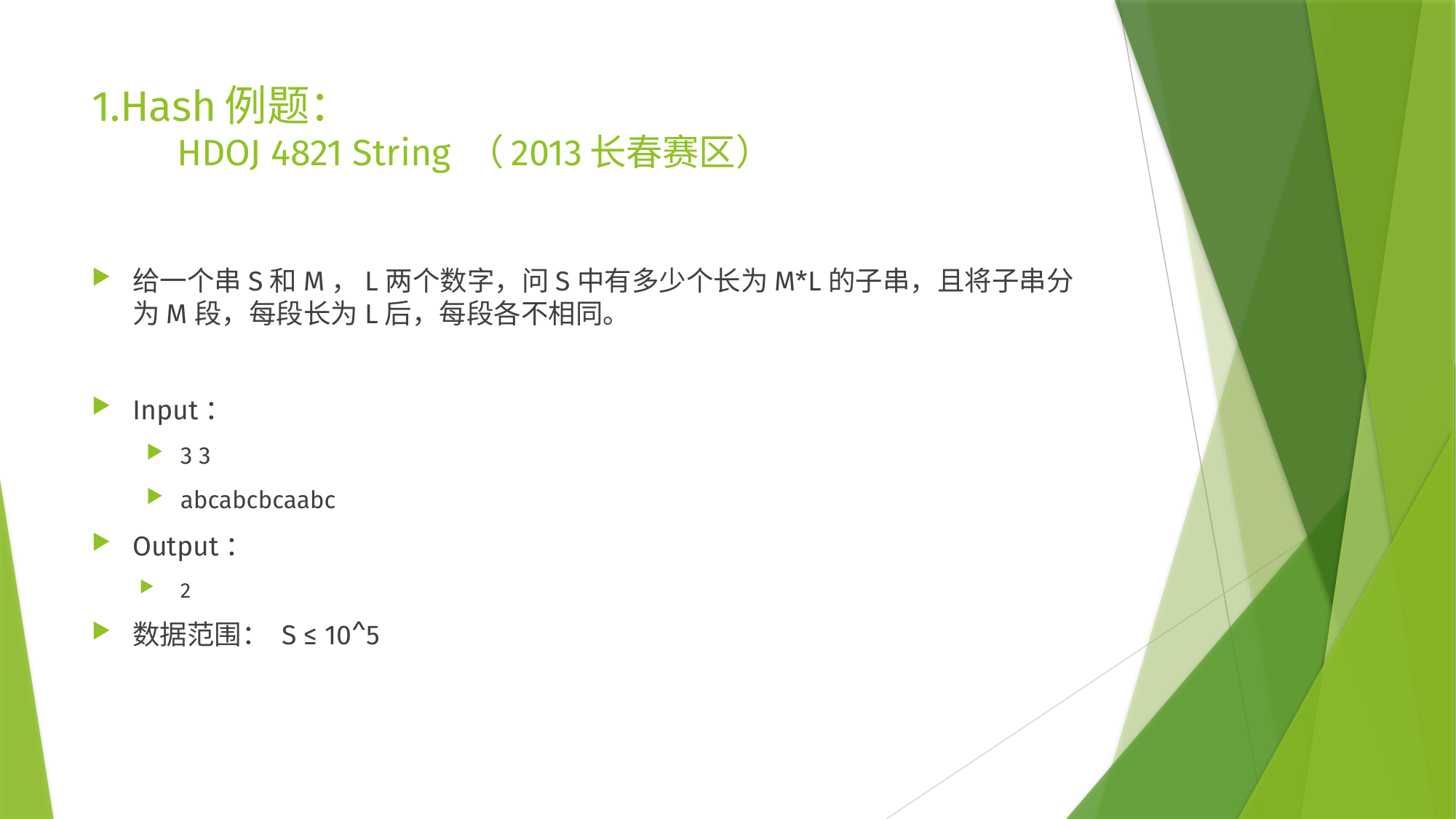

# 1.Hash例题： HDOJ 4821 String （2013长春赛区）
给一个串S和M，L两个数字，问S中有多少个长为M*L的子串，且将子串分为M段，每段长为L后，每段各不相同。

Input：
3 3
abcabcbcaabc
Output：
2
数据范围： S ≤ 10^5